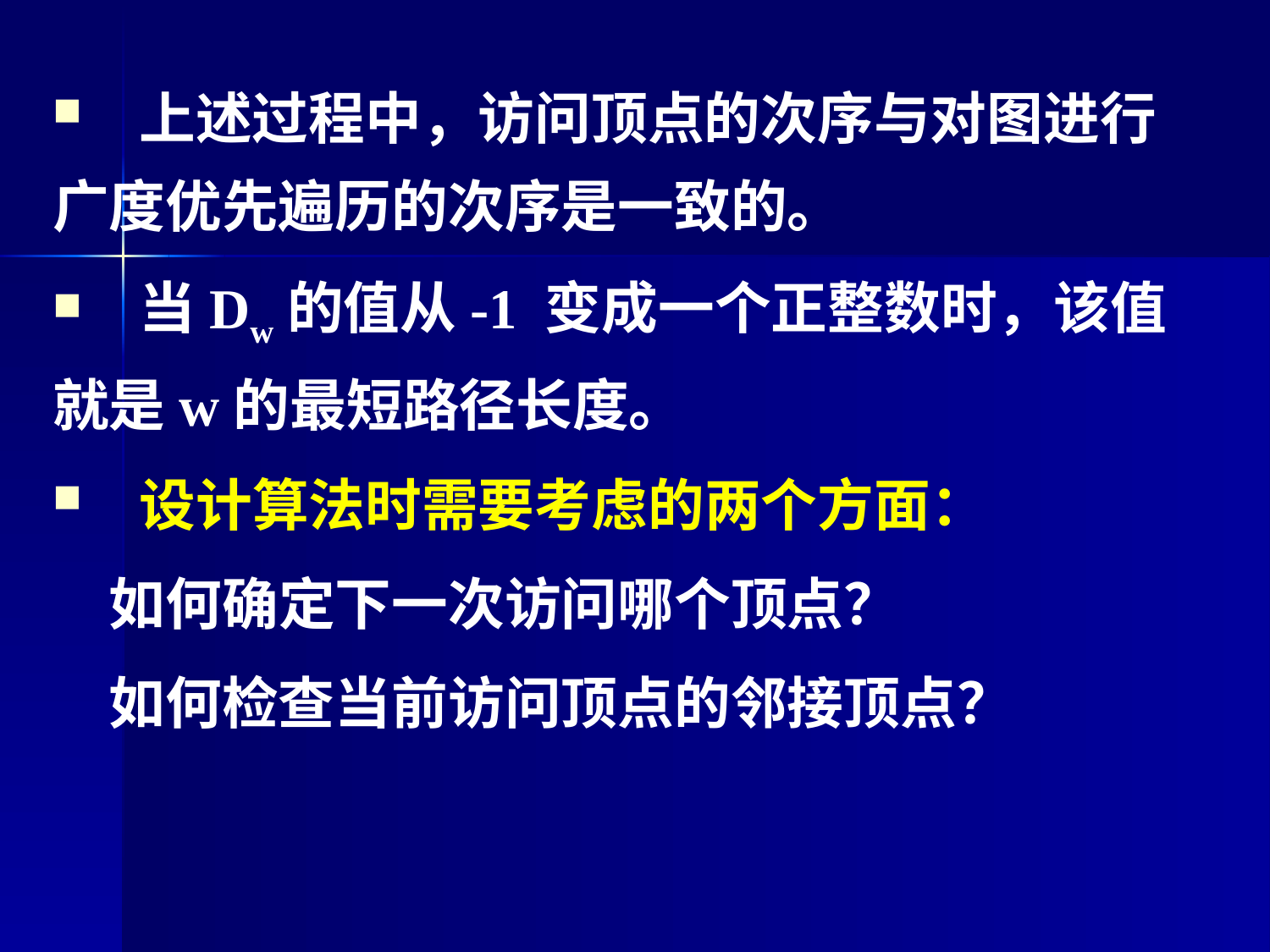

上述过程中，访问顶点的次序与对图进行广度优先遍历的次序是一致的。
　当Dw的值从-1 变成一个正整数时，该值就是w的最短路径长度。
　设计算法时需要考虑的两个方面：
　如何确定下一次访问哪个顶点？
　如何检查当前访问顶点的邻接顶点？